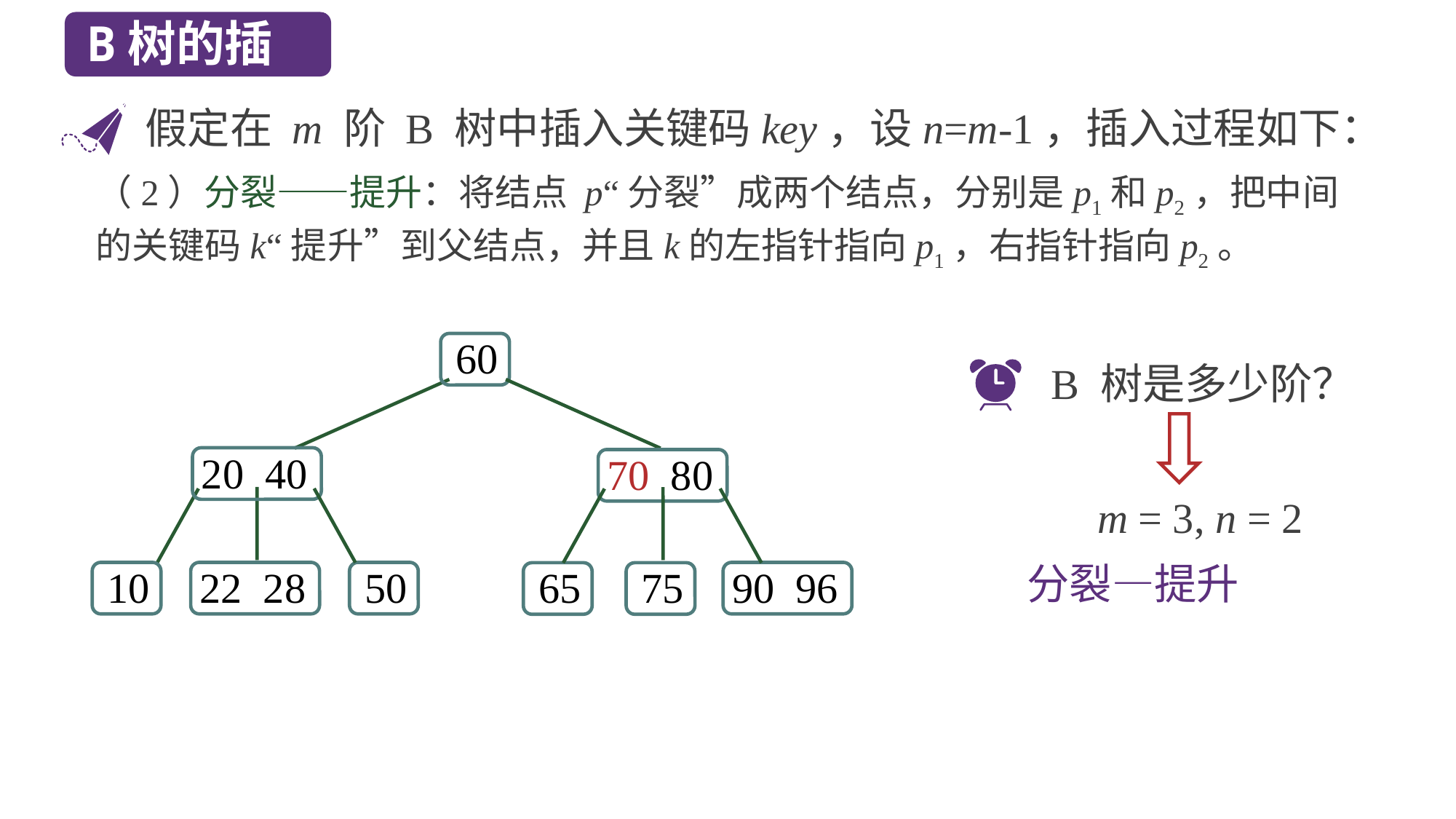

B树的插入

假定在 m 阶 B 树中插入关键码key，设n=m-1，插入过程如下：

（2）分裂——提升：将结点 p“分裂”成两个结点，分别是p1和p2，把中间的关键码k“提升”到父结点，并且k的左指针指向p1，右指针指向p2。
60
B 树是多少阶？

m = 3, n = 2
20  40
70  80

分裂—提升
10
22  28
50
90  96
65
75